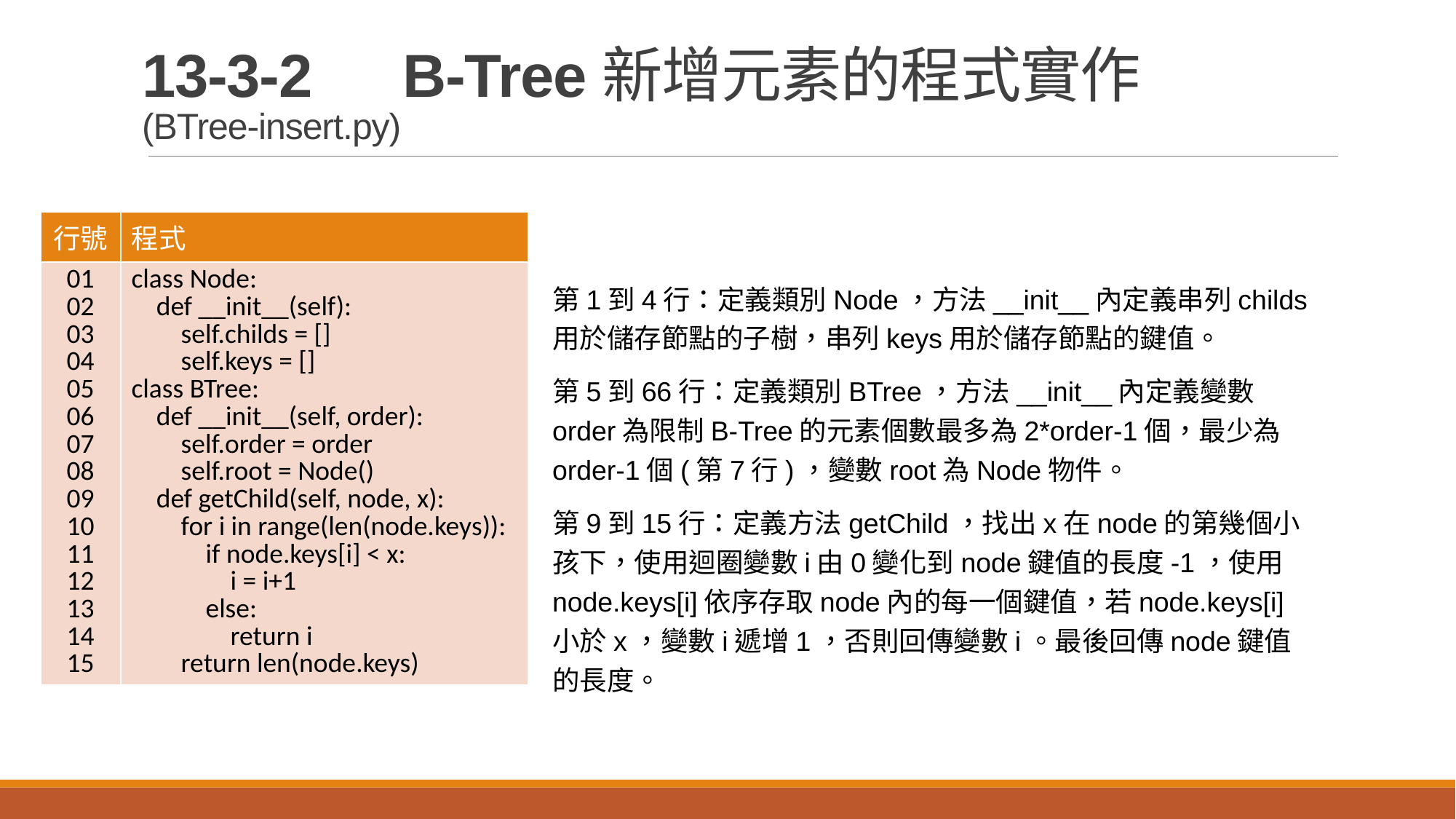

# 13-3-2　B-Tree新增元素的程式實作 (BTree-insert.py)

| 行號 | 程式 |
| --- | --- |
| 01 02 03 04 05 06 07 08 09 10 11 12 13 14 15 | class Node: def \_\_init\_\_(self): self.childs = [] self.keys = [] class BTree: def \_\_init\_\_(self, order): self.order = order self.root = Node() def getChild(self, node, x): for i in range(len(node.keys)): if node.keys[i] < x: i = i+1 else: return i return len(node.keys) |
第1到4行：定義類別Node，方法__init__內定義串列childs用於儲存節點的子樹，串列keys用於儲存節點的鍵值。
第5到66行：定義類別BTree，方法__init__內定義變數order為限制B-Tree的元素個數最多為2*order-1個，最少為order-1個(第7行)，變數root為Node物件。
第9到15行：定義方法getChild，找出x在node的第幾個小孩下，使用迴圈變數i由0變化到node鍵值的長度-1，使用node.keys[i]依序存取node內的每一個鍵值，若node.keys[i]小於x，變數i遞增1，否則回傳變數i。最後回傳node鍵值的長度。